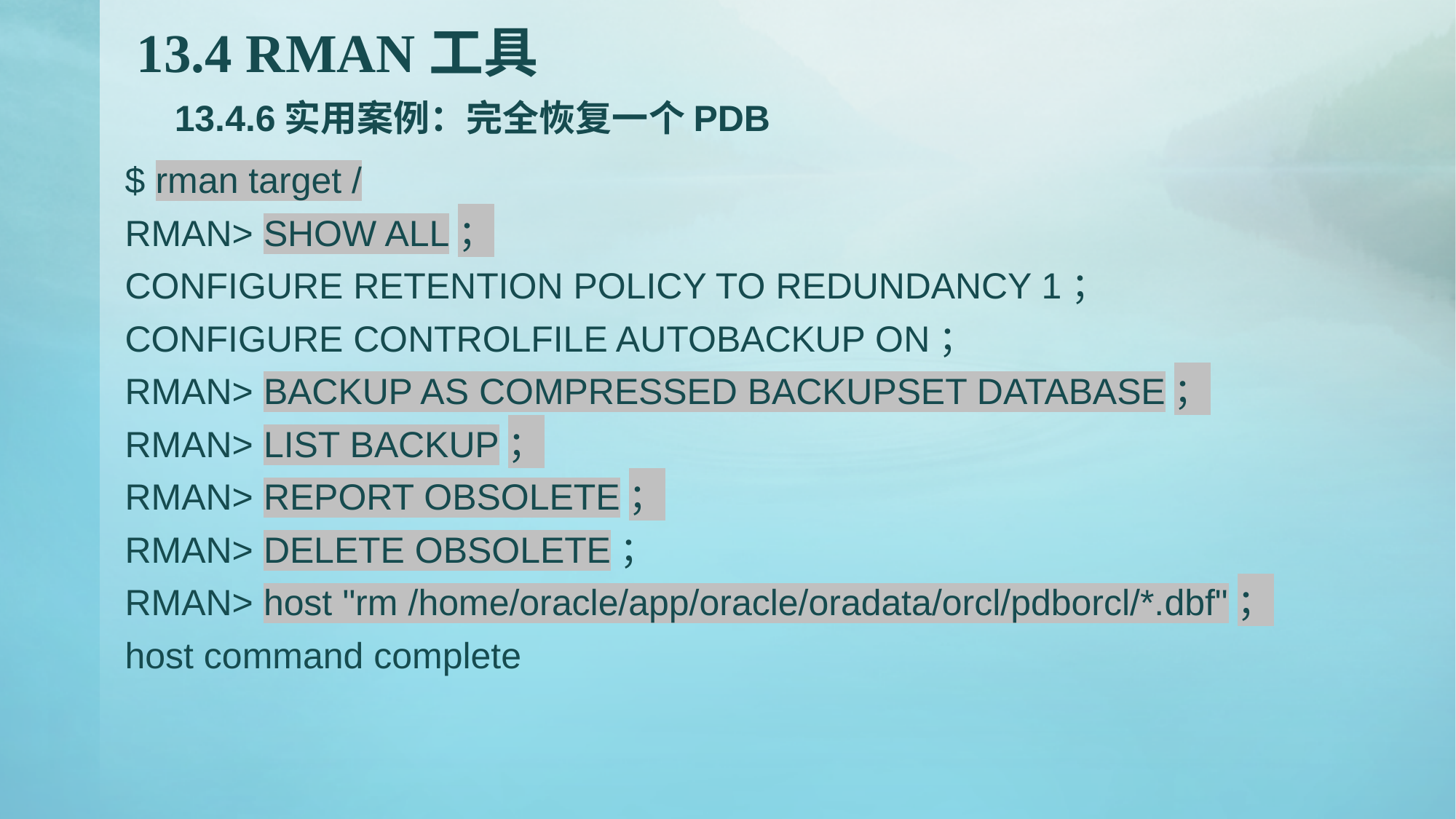

# 13.4 RMAN工具 13.4.6实用案例：完全恢复一个PDB
$ rman target /
RMAN> SHOW ALL；
CONFIGURE RETENTION POLICY TO REDUNDANCY 1；
CONFIGURE CONTROLFILE AUTOBACKUP ON；
RMAN> BACKUP AS COMPRESSED BACKUPSET DATABASE；
RMAN> LIST BACKUP；
RMAN> REPORT OBSOLETE；
RMAN> DELETE OBSOLETE；
RMAN> host "rm /home/oracle/app/oracle/oradata/orcl/pdborcl/*.dbf"；
host command complete